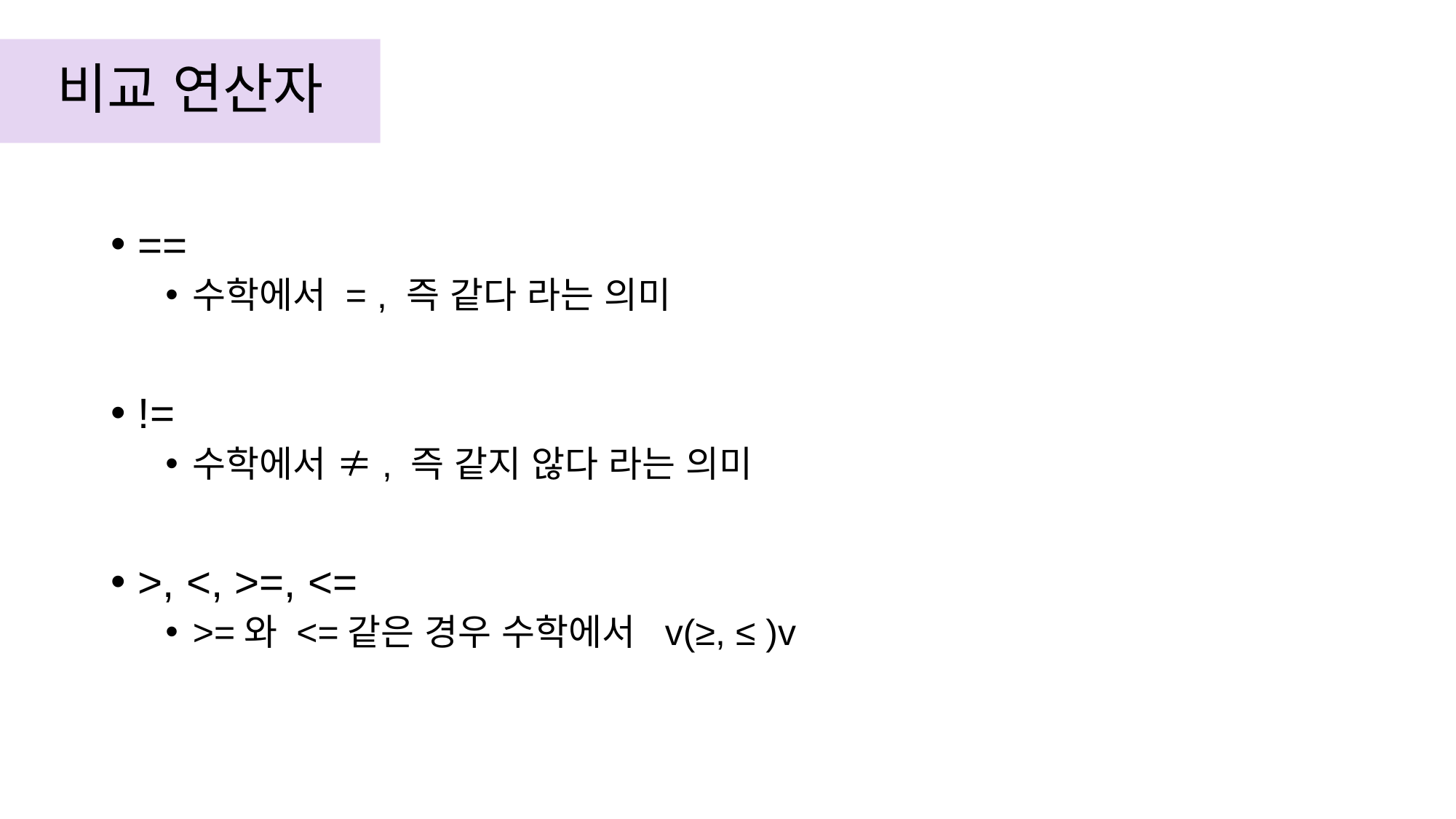

비교 연산자
==
수학에서 = , 즉 같다 라는 의미

!=
수학에서 ≠, 즉 같지 않다 라는 의미

>, <, >=, <=
>=와 <=같은 경우 수학에서  v(≥, ≤ )v